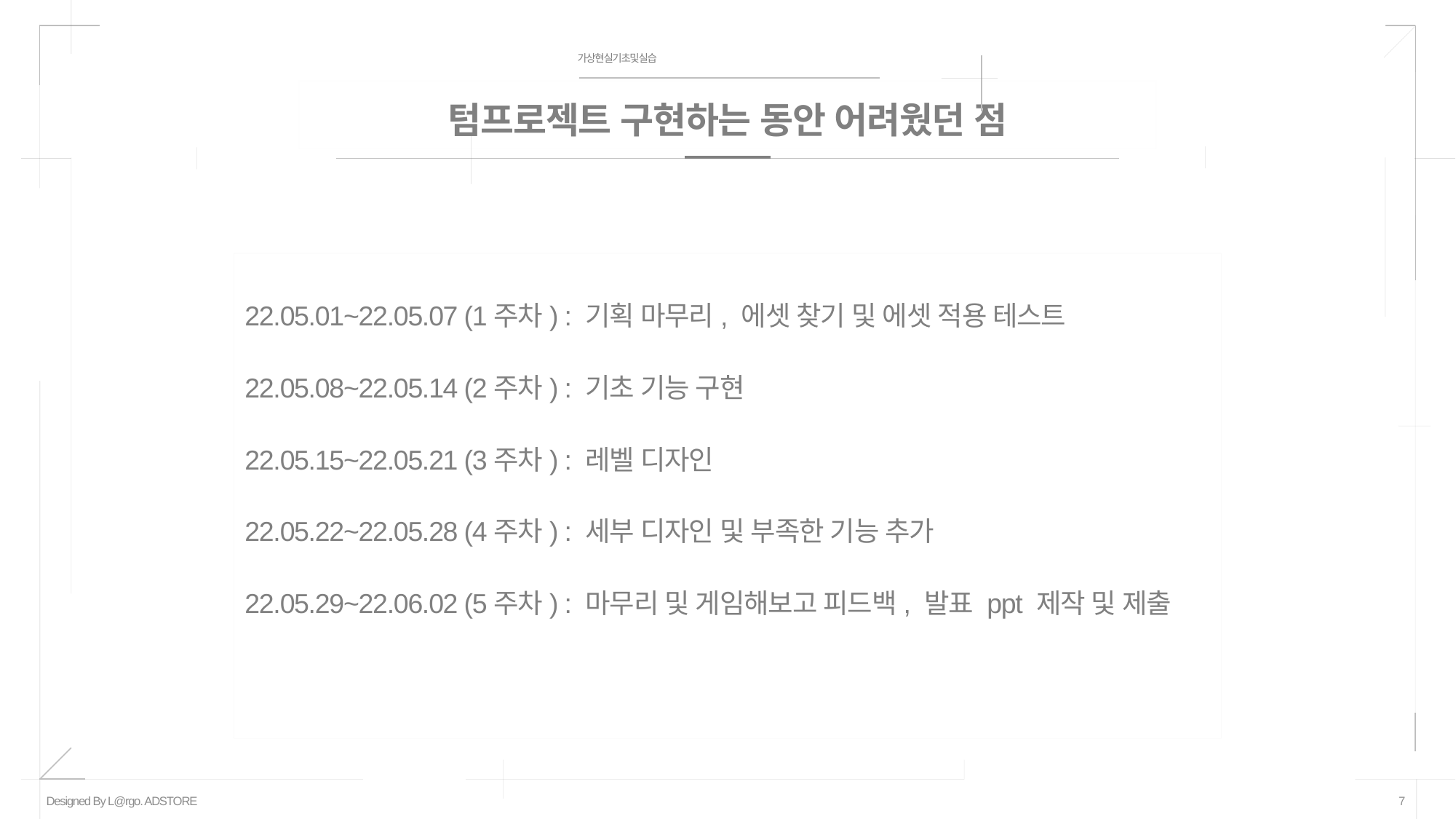

가상현실기초및실습
# 텀프로젝트 구현하는 동안 어려웠던 점
22.05.01~22.05.07 (1주차) : 기획 마무리, 에셋 찾기 및 에셋 적용 테스트
22.05.08~22.05.14 (2주차) : 기초 기능 구현
22.05.15~22.05.21 (3주차) : 레벨 디자인
22.05.22~22.05.28 (4주차) : 세부 디자인 및 부족한 기능 추가
22.05.29~22.06.02 (5주차) : 마무리 및 게임해보고 피드백, 발표 ppt 제작 및 제출

Designed By L@rgo. ADSTORE
7